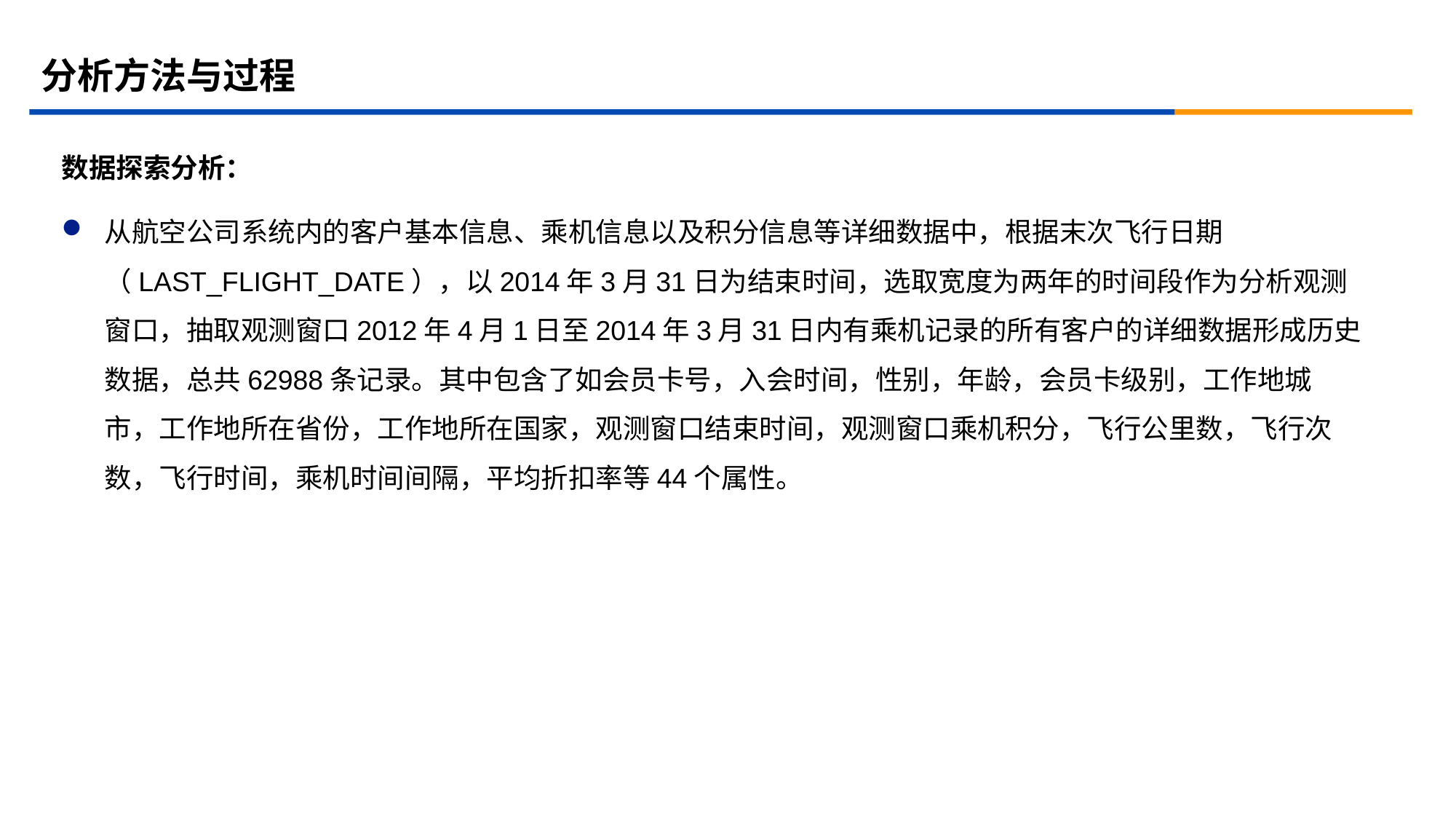

# 分析方法与过程
数据探索分析：
从航空公司系统内的客户基本信息、乘机信息以及积分信息等详细数据中，根据末次飞行日期（LAST_FLIGHT_DATE），以2014年3月31日为结束时间，选取宽度为两年的时间段作为分析观测窗口，抽取观测窗口2012年4月1日至2014年3月31日内有乘机记录的所有客户的详细数据形成历史数据，总共62988条记录。其中包含了如会员卡号，入会时间，性别，年龄，会员卡级别，工作地城市，工作地所在省份，工作地所在国家，观测窗口结束时间，观测窗口乘机积分，飞行公里数，飞行次数，飞行时间，乘机时间间隔，平均折扣率等44个属性。